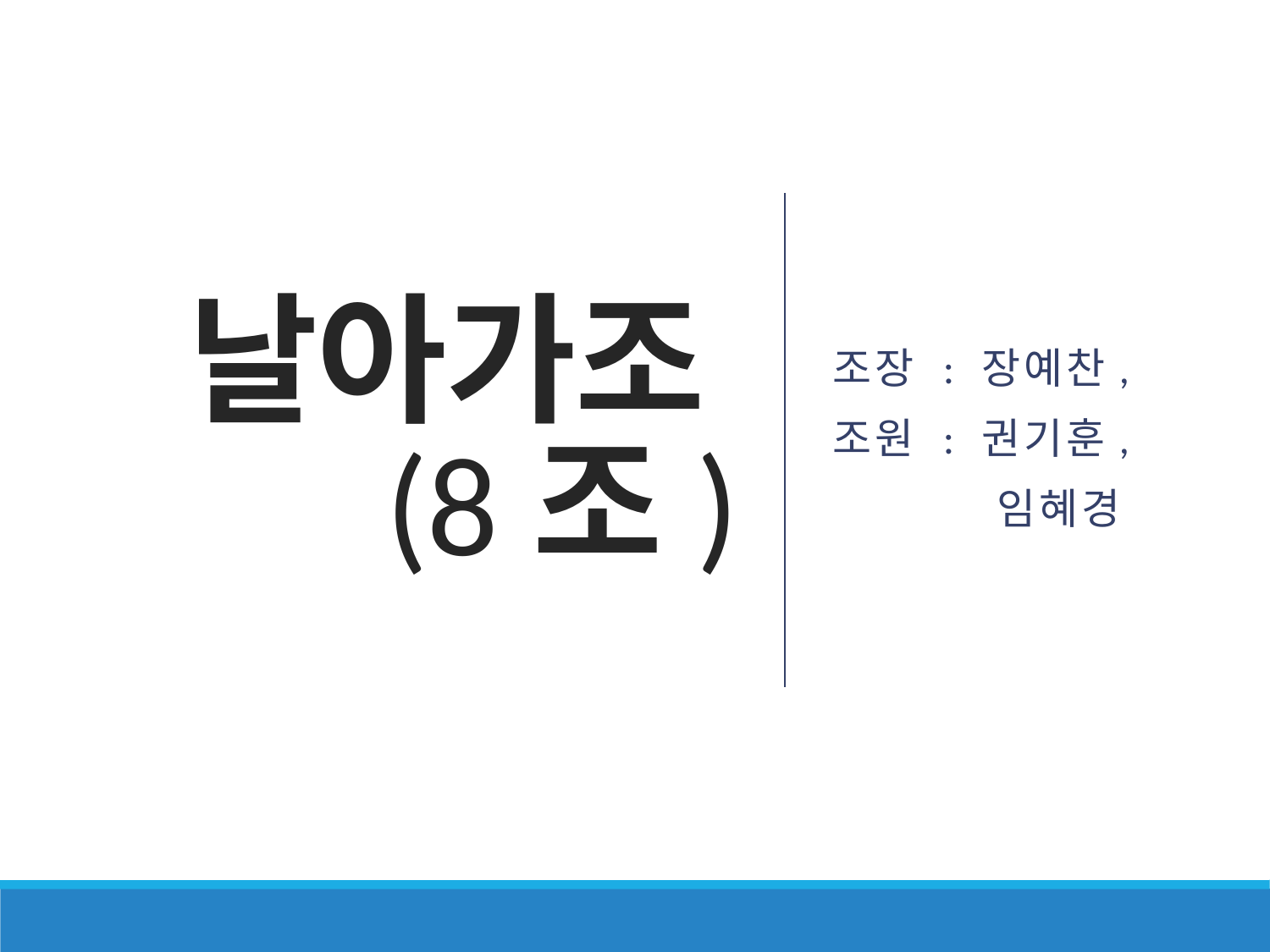

# 날아가조(8조)
조장 : 장예찬,
조원 : 권기훈,
          임혜경